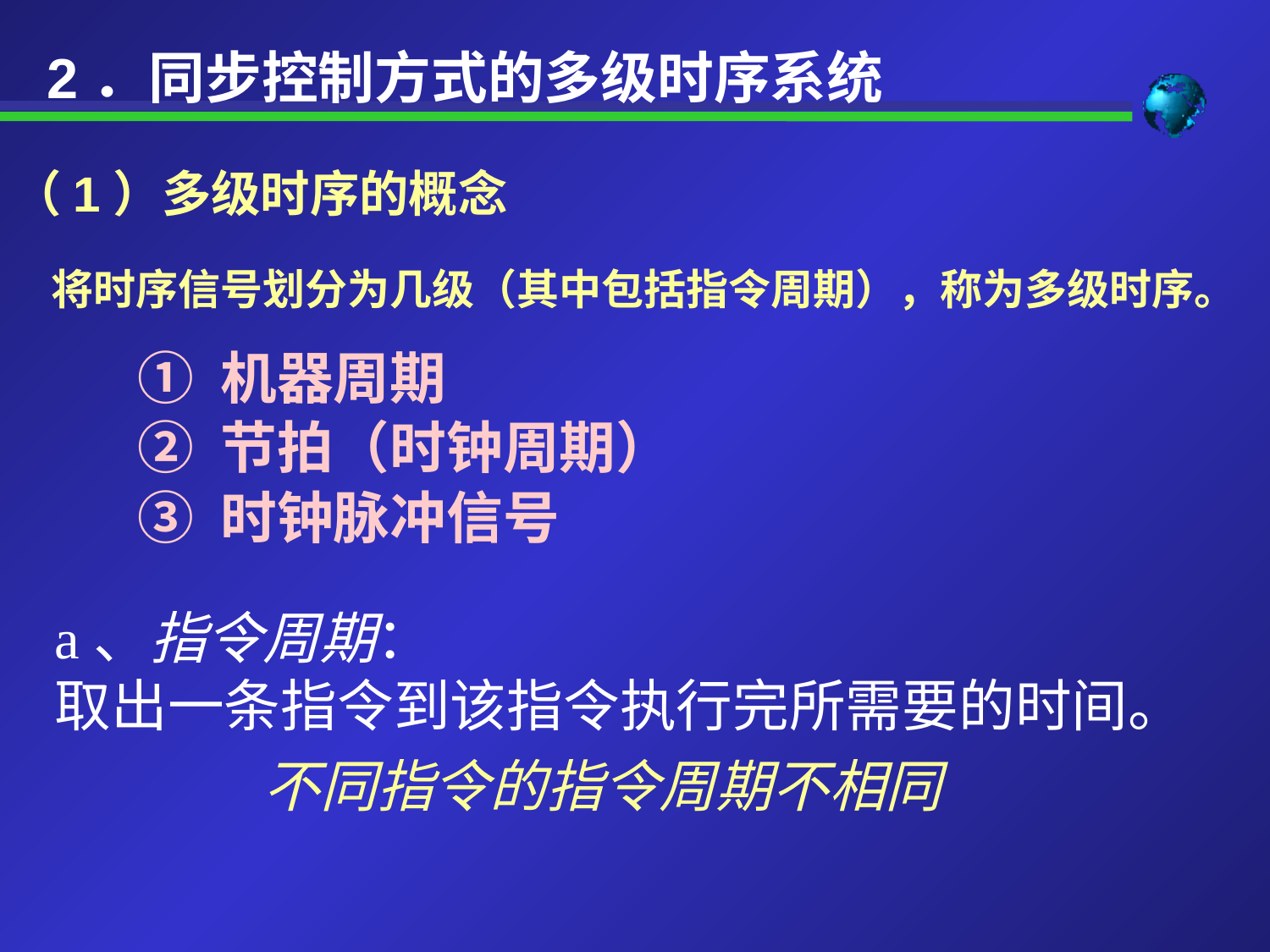

2．同步控制方式的多级时序系统
（1）多级时序的概念
   将时序信号划分为几级（其中包括指令周期），称为多级时序。
① 机器周期
② 节拍（时钟周期）
③ 时钟脉冲信号
a、指令周期：
取出一条指令到该指令执行完所需要的时间。
不同指令的指令周期不相同
22